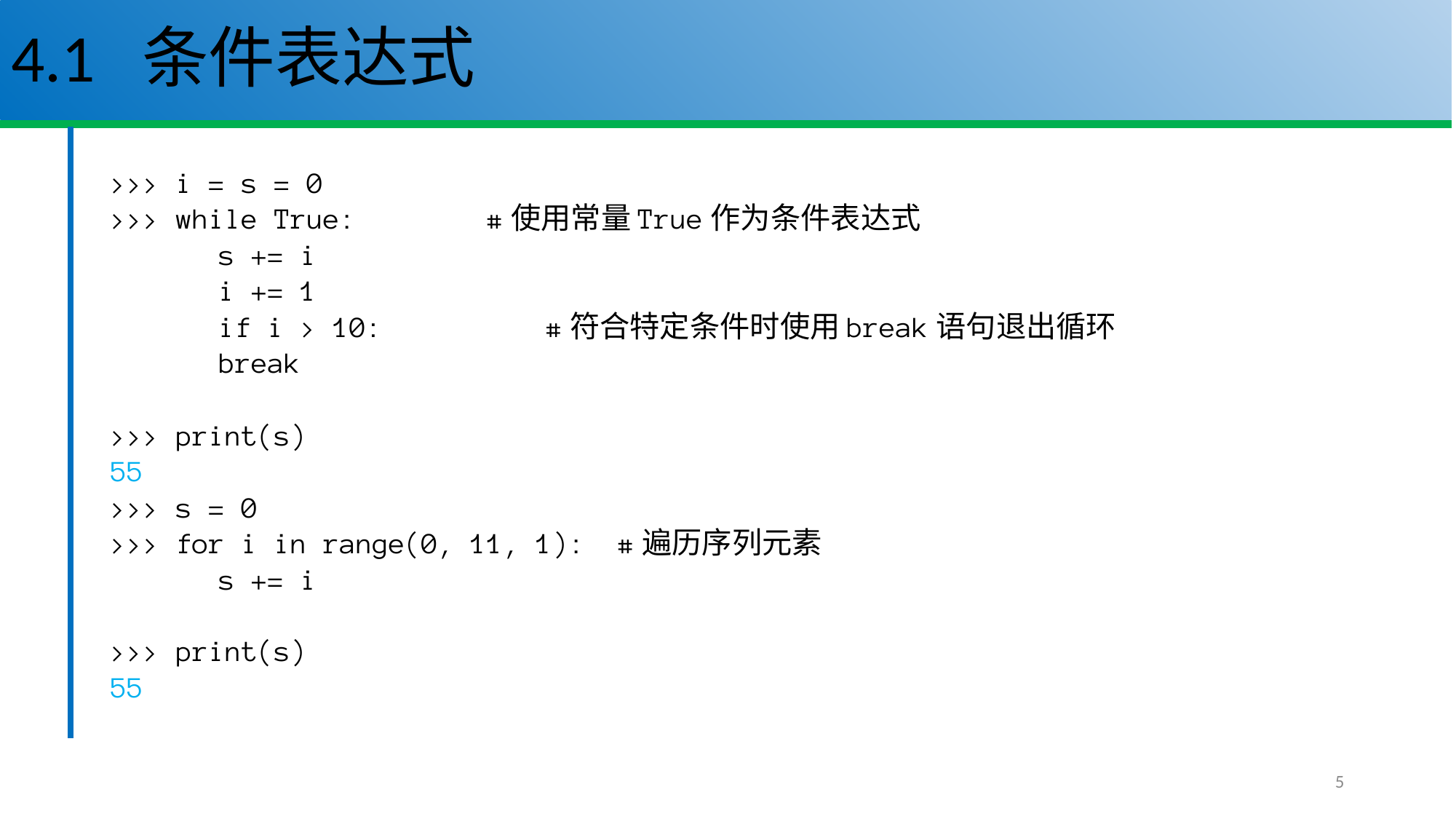

# 4.1  条件表达式
>>> i = s = 0
>>> while True:        #使用常量True作为条件表达式
	s += i
	i += 1
	if i > 10:          #符合特定条件时使用break语句退出循环
		break

>>> print(s)
55
>>> s = 0
>>> for i in range(0, 11, 1):  #遍历序列元素
	s += i

>>> print(s)
55
5